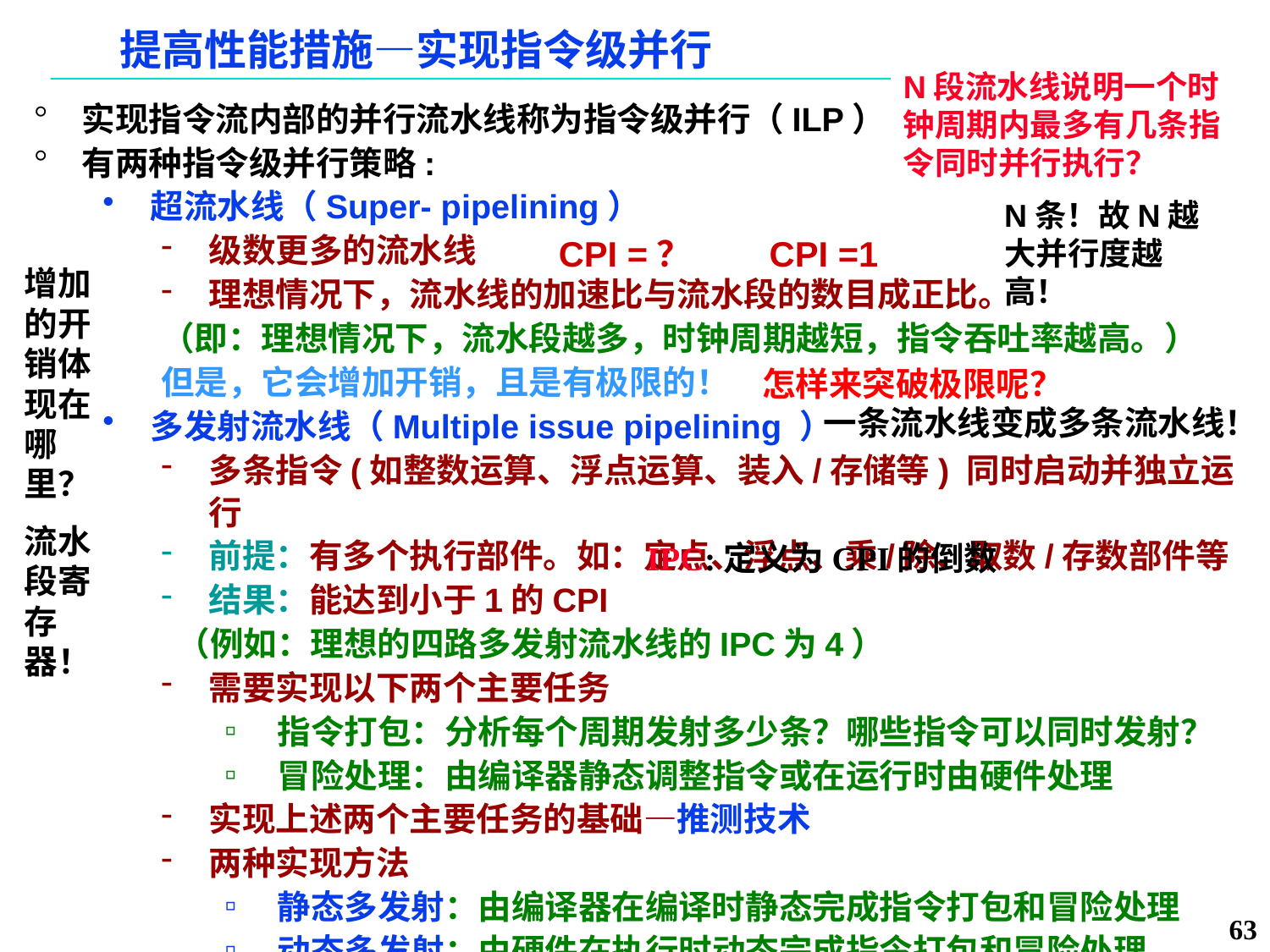

# 提高性能措施—实现指令级并行
N段流水线说明一个时钟周期内最多有几条指令同时并行执行？
实现指令流内部的并行流水线称为指令级并行（ILP）
有两种指令级并行策略:
超流水线（Super- pipelining）
级数更多的流水线
理想情况下，流水线的加速比与流水段的数目成正比。
（即：理想情况下，流水段越多，时钟周期越短，指令吞吐率越高。）
但是，它会增加开销，且是有极限的！
多发射流水线（Multiple issue pipelining ）
多条指令(如整数运算、浮点运算、装入/存储等) 同时启动并独立运行
前提：有多个执行部件。如：定点、浮点、乘/除、取数/存数部件等
结果：能达到小于1的CPI
 （例如：理想的四路多发射流水线的IPC为4）
需要实现以下两个主要任务
指令打包：分析每个周期发射多少条？哪些指令可以同时发射？
冒险处理：由编译器静态调整指令或在运行时由硬件处理
实现上述两个主要任务的基础—推测技术
两种实现方法
静态多发射：由编译器在编译时静态完成指令打包和冒险处理
动态多发射：由硬件在执行时动态完成指令打包和冒险处理
N条！故N越大并行度越高！
CPI =？
CPI =1
增加的开销体现在哪里？
流水段寄存器！
怎样来突破极限呢？
一条流水线变成多条流水线！
IPC:定义为CPI的倒数